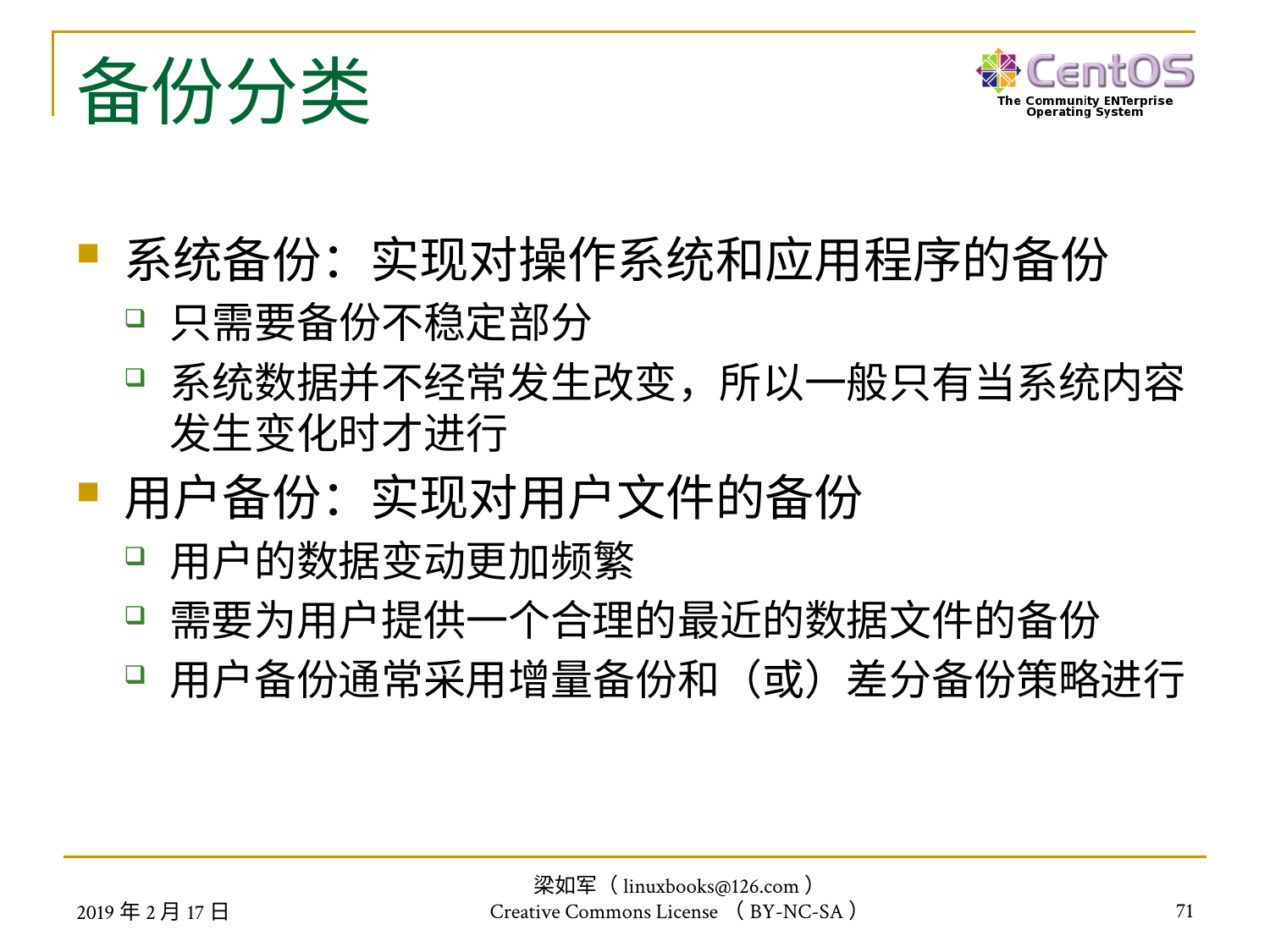

# 备份分类
系统备份：实现对操作系统和应用程序的备份
只需要备份不稳定部分
系统数据并不经常发生改变，所以一般只有当系统内容发生变化时才进行
用户备份：实现对用户文件的备份
用户的数据变动更加频繁
需要为用户提供一个合理的最近的数据文件的备份
用户备份通常采用增量备份和（或）差分备份策略进行
梁如军（linuxbooks@126.com）
Creative Commons License（BY-NC-SA）
2019年2月17日
71